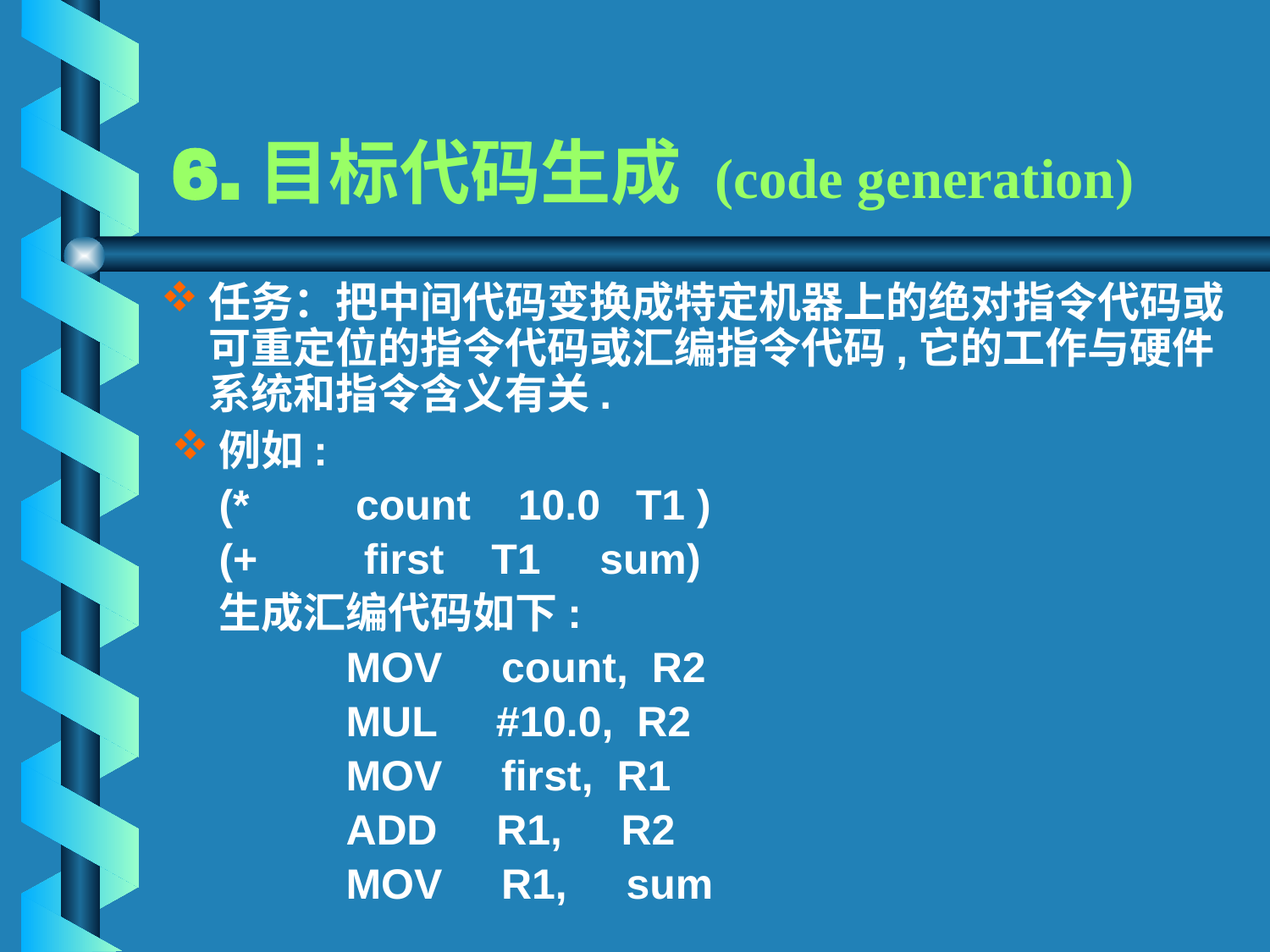

# 6.目标代码生成 (code generation)
任务：把中间代码变换成特定机器上的绝对指令代码或可重定位的指令代码或汇编指令代码,它的工作与硬件系统和指令含义有关.
例如:
	(*         count    10.0   T1 )
	(+         first    T1     sum)
	生成汇编代码如下:
		MOV     count,  R2
		MUL     #10.0,  R2
		MOV     first,  R1
		ADD     R1,     R2
		MOV     R1,     sum